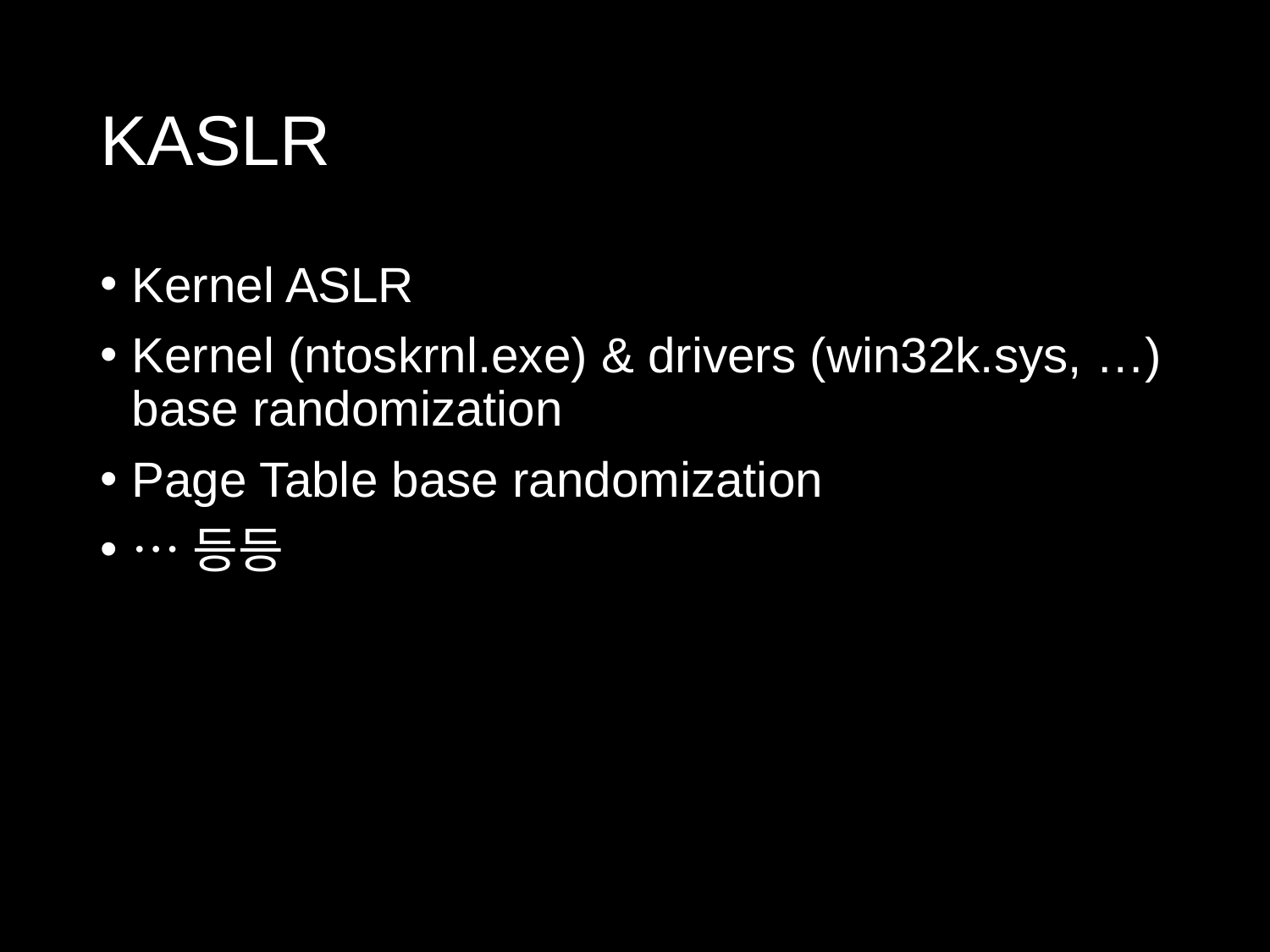

# KASLR
Kernel ASLR
Kernel (ntoskrnl.exe) & drivers (win32k.sys, …) base randomization
Page Table base randomization
…등등